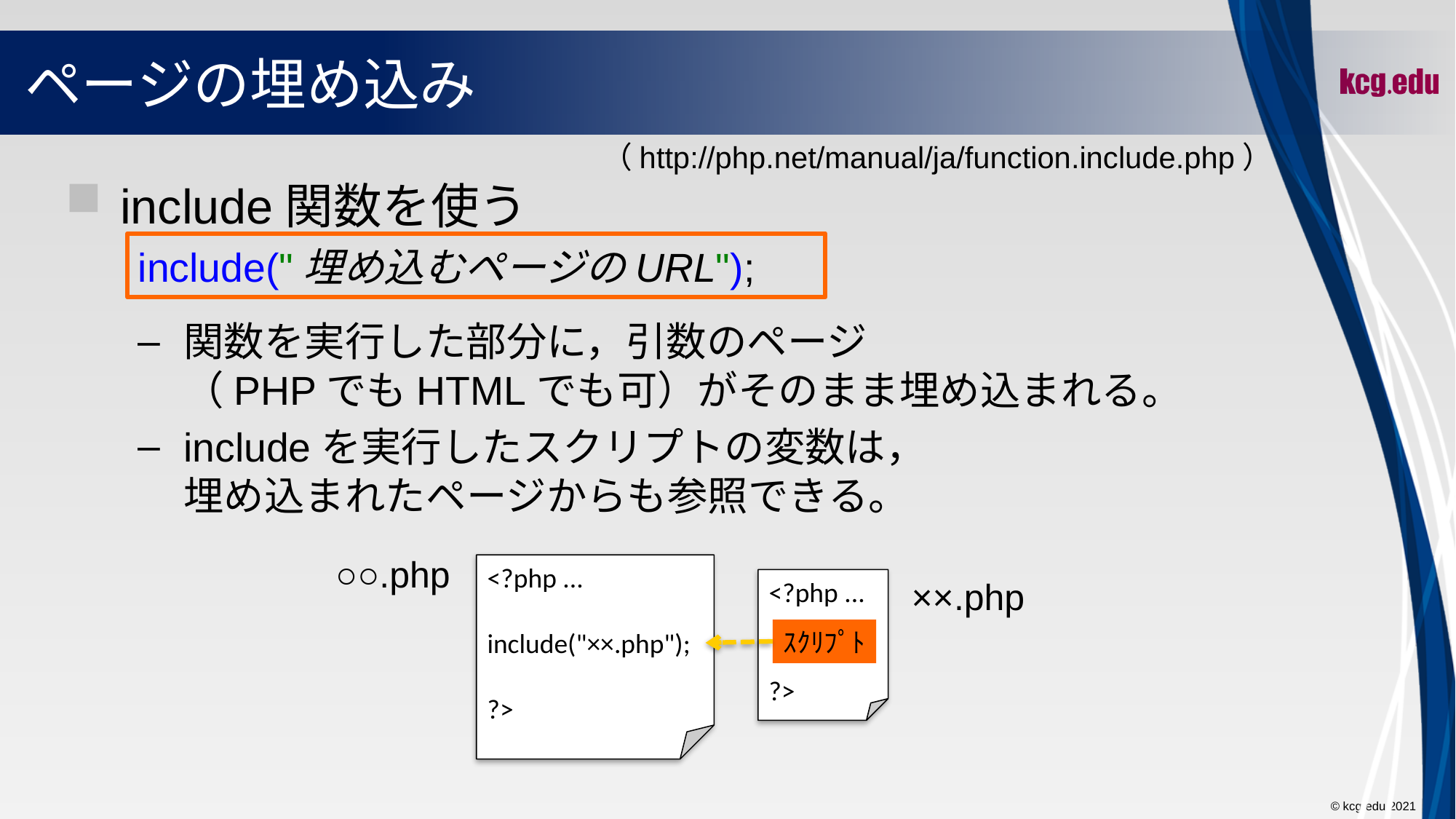

# ページの埋め込み
（http://php.net/manual/ja/function.include.php）
include関数を使う
include("埋め込むページのURL");
関数を実行した部分に，引数のページ
（PHPでもHTMLでも可）がそのまま埋め込まれる。
includeを実行したスクリプトの変数は，
埋め込まれたページからも参照できる。

○○.php
<?php ...

include("××.php");

?>
××.php
<?php ...

?>
ｽｸﾘﾌﾟﾄ